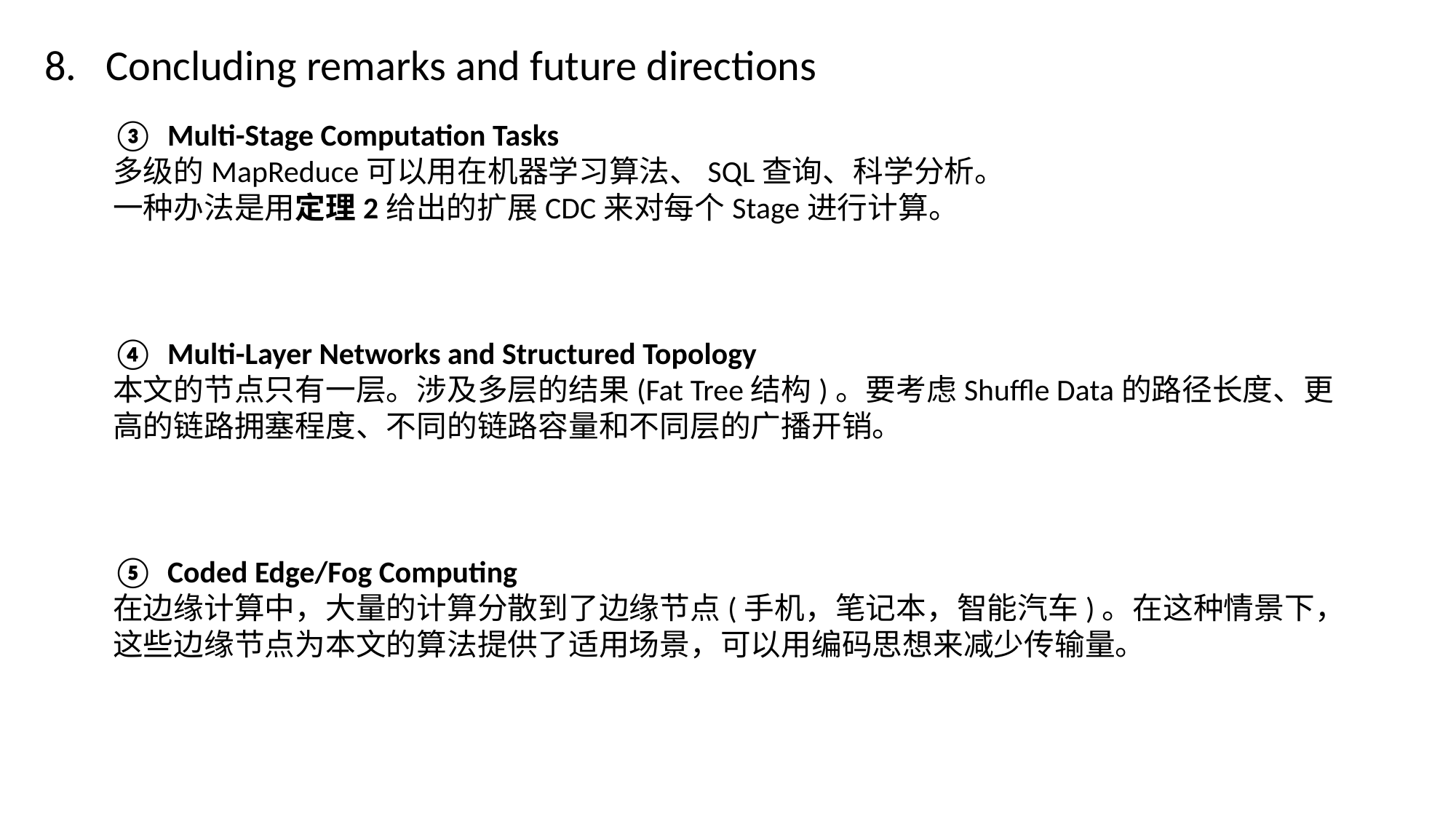

Concluding remarks and future directions
Multi-Stage Computation Tasks
多级的MapReduce可以用在机器学习算法、SQL查询、科学分析。
一种办法是用定理2给出的扩展CDC来对每个Stage进行计算。

Multi-Layer Networks and Structured Topology
本文的节点只有一层。涉及多层的结果(Fat Tree结构)。要考虑Shuffle Data的路径长度、更高的链路拥塞程度、不同的链路容量和不同层的广播开销。

Coded Edge/Fog Computing
在边缘计算中，大量的计算分散到了边缘节点(手机，笔记本，智能汽车)。在这种情景下，这些边缘节点为本文的算法提供了适用场景，可以用编码思想来减少传输量。